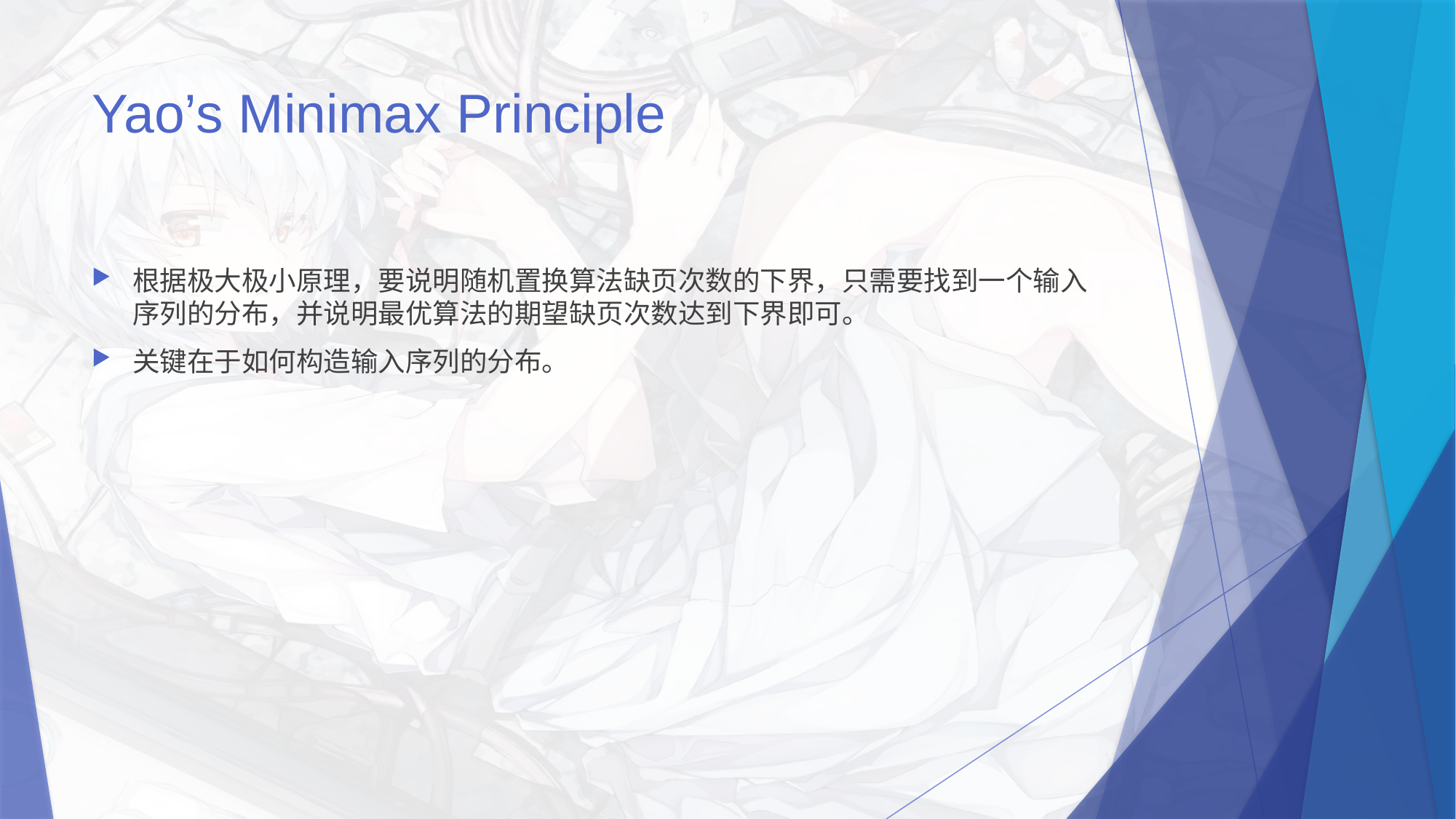

# Yao’s Minimax Principle
根据极大极小原理，要说明随机置换算法缺页次数的下界，只需要找到一个输入序列的分布，并说明最优算法的期望缺页次数达到下界即可。
关键在于如何构造输入序列的分布。